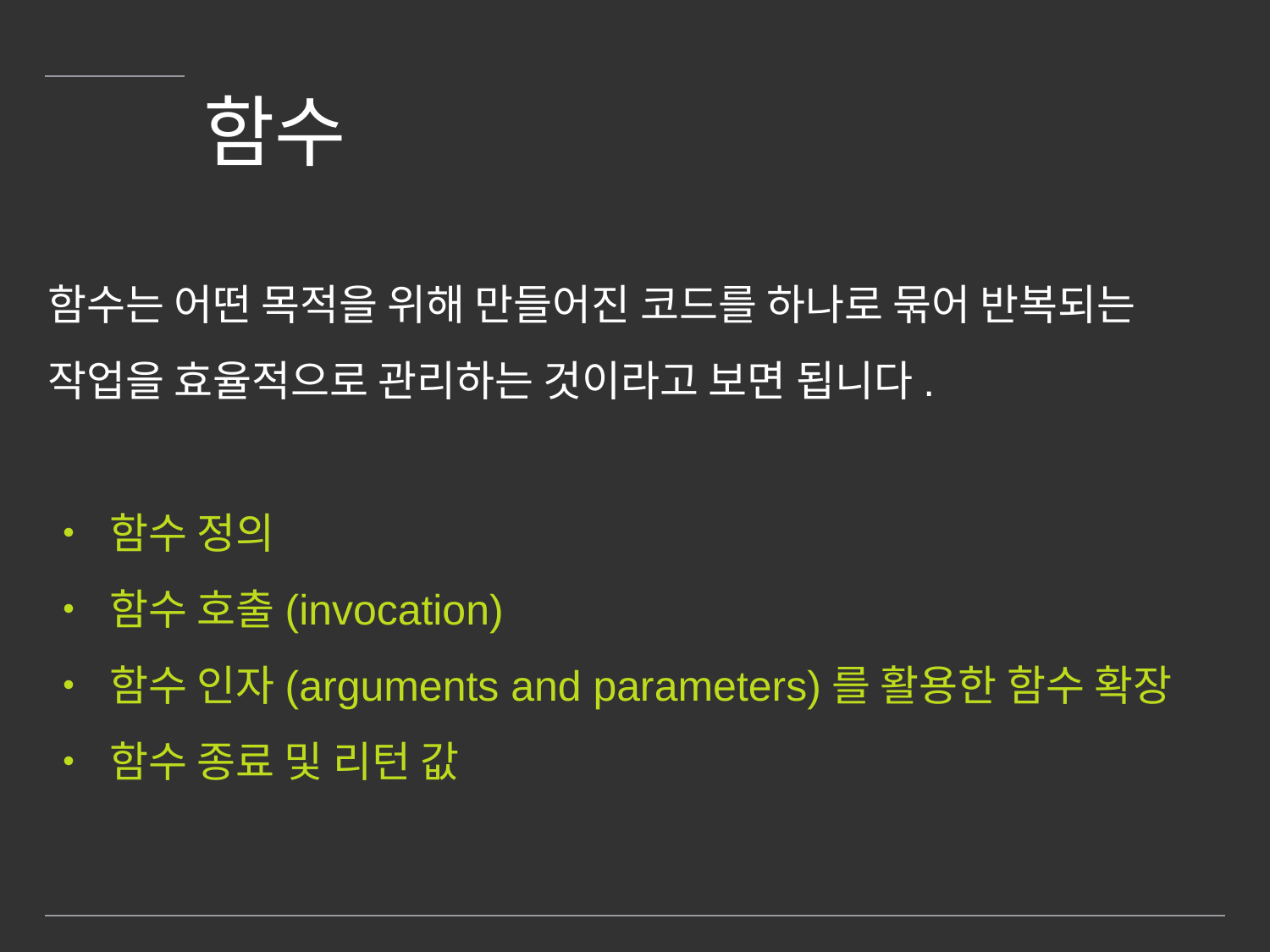

# 함수
함수는 어떤 목적을 위해 만들어진 코드를 하나로 묶어 반복되는 작업을 효율적으로 관리하는 것이라고 보면 됩니다.

• 함수 정의
• 함수 호출(invocation)
• 함수 인자(arguments and parameters)를 활용한 함수 확장
• 함수 종료 및 리턴 값